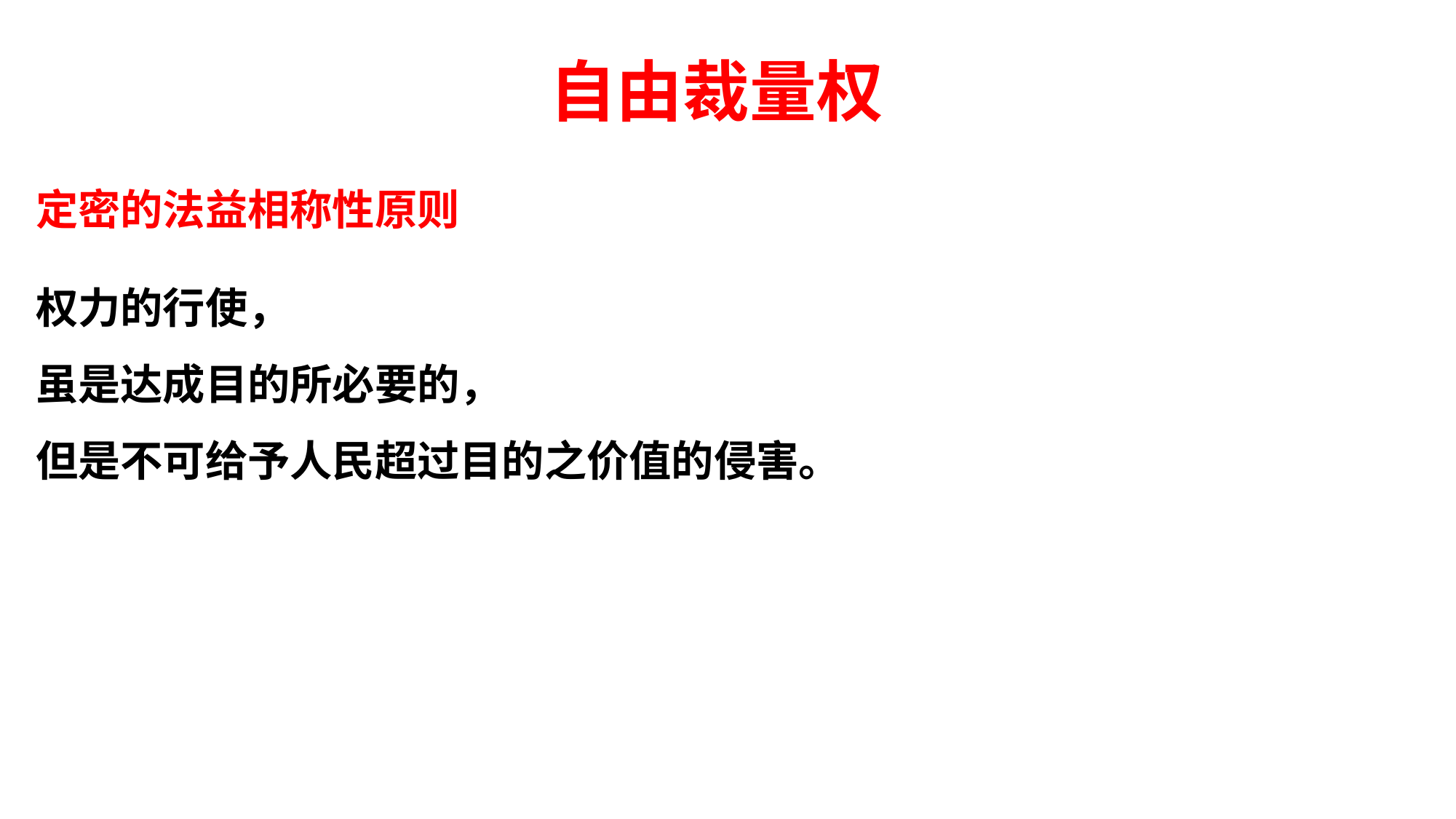

# 自由裁量权
定密的法益相称性原则

权力的行使，
虽是达成目的所必要的，
但是不可给予人民超过目的之价值的侵害。